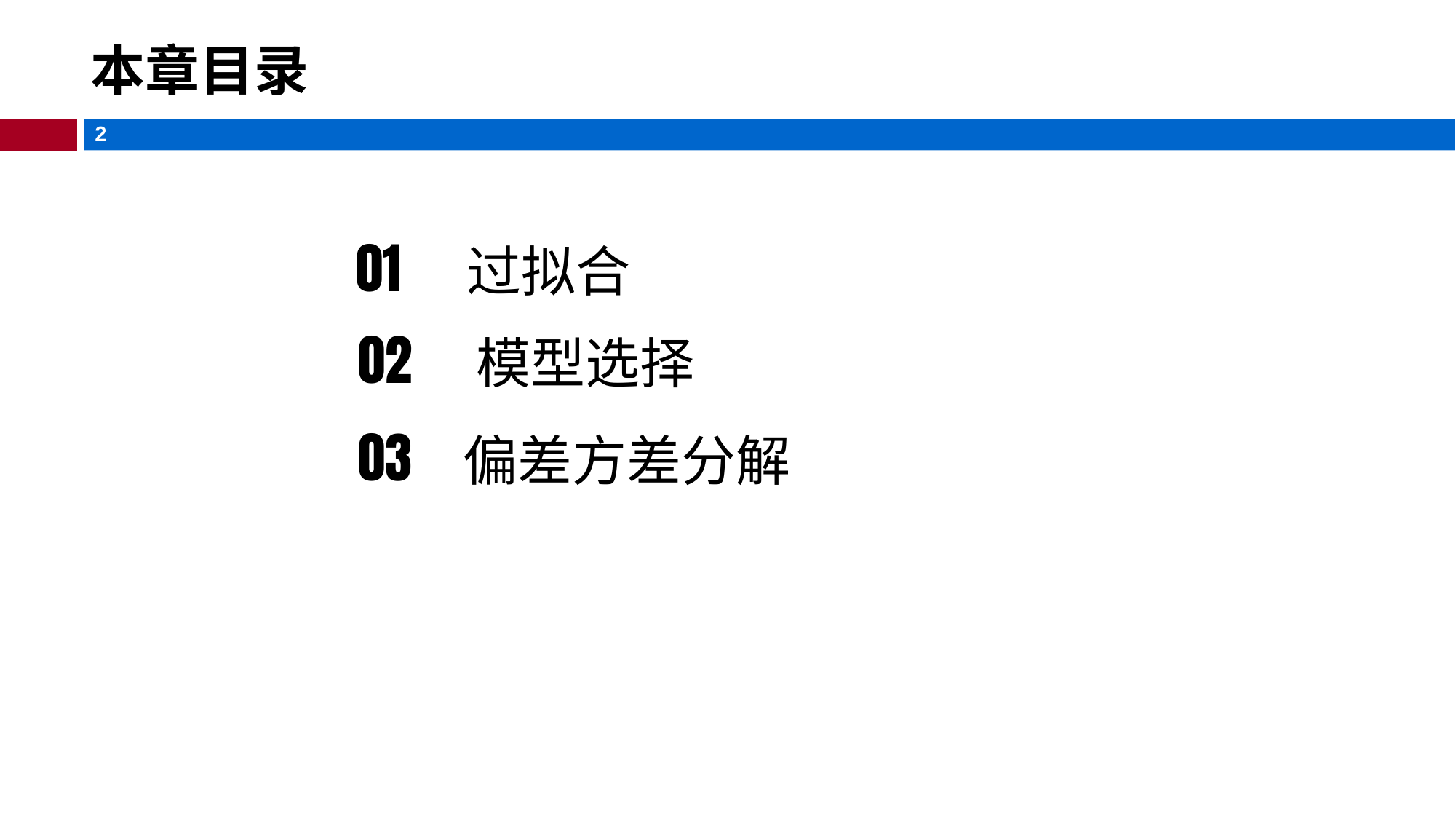

# 本章目录
01    过拟合
02    模型选择
03   偏差方差分解